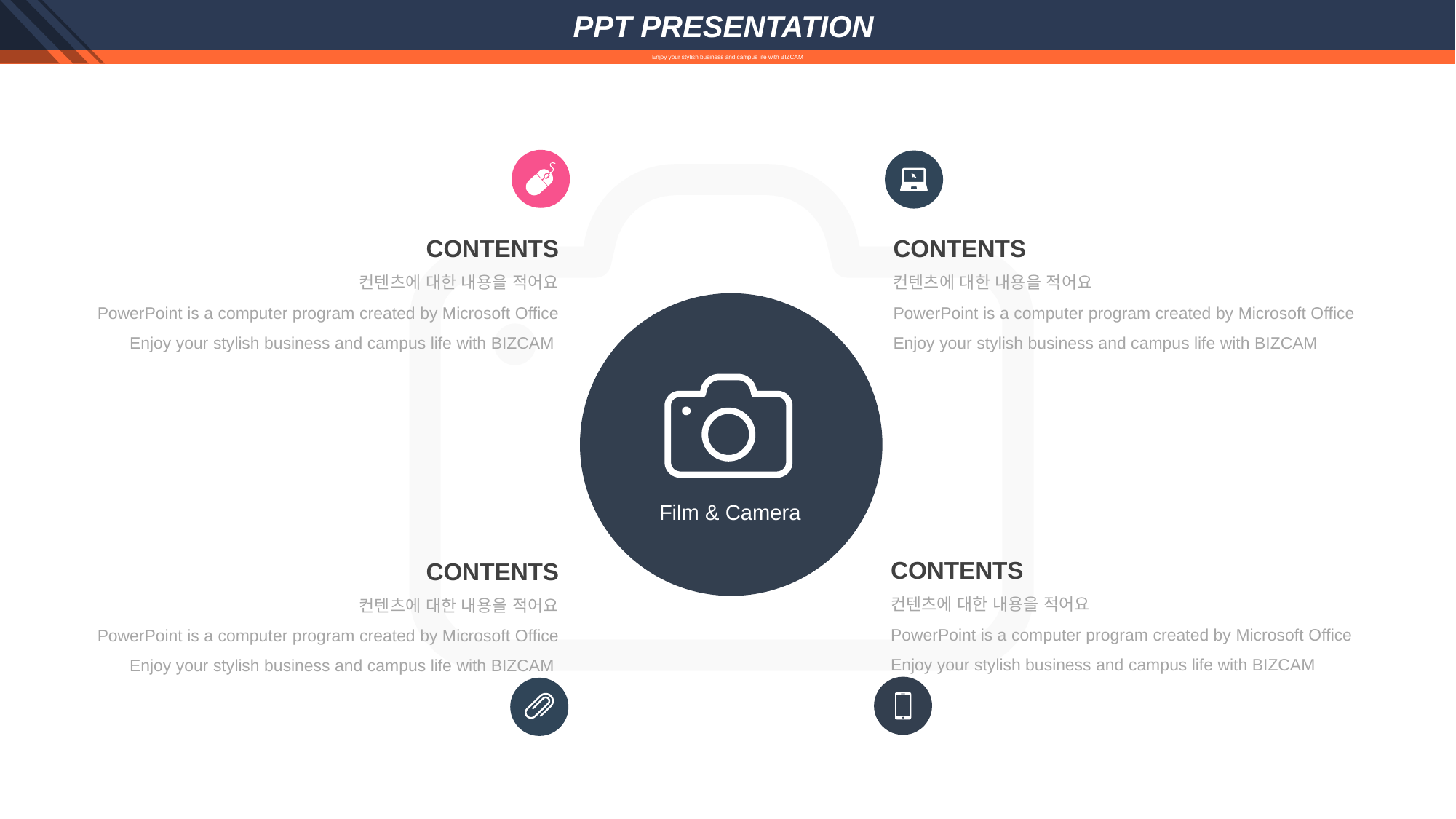

PPT PRESENTATION

Enjoy your stylish business and campus life with BIZCAM

CONTENTS
컨텐츠에 대한 내용을 적어요
PowerPoint is a computer program created by Microsoft Office
Enjoy your stylish business and campus life with BIZCAM
CONTENTS
컨텐츠에 대한 내용을 적어요
PowerPoint is a computer program created by Microsoft Office
Enjoy your stylish business and campus life with BIZCAM

Film & Camera
CONTENTS
컨텐츠에 대한 내용을 적어요
PowerPoint is a computer program created by Microsoft Office
Enjoy your stylish business and campus life with BIZCAM
CONTENTS
컨텐츠에 대한 내용을 적어요
PowerPoint is a computer program created by Microsoft Office
Enjoy your stylish business and campus life with BIZCAM